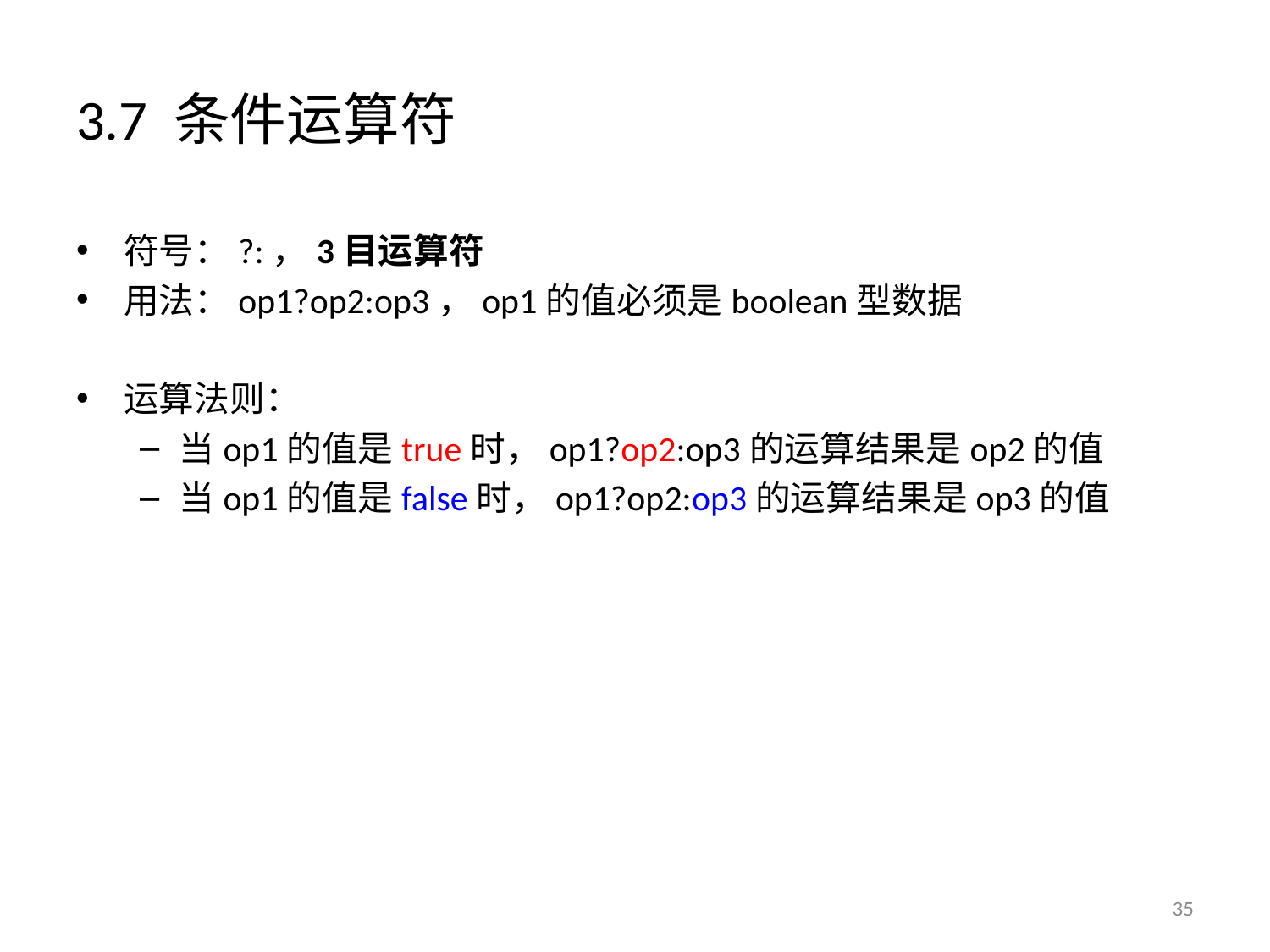

# 3.7 条件运算符
符号：?:，3目运算符
用法：op1?op2:op3，op1的值必须是boolean型数据

运算法则：
当op1的值是true时，op1?op2:op3的运算结果是op2的值
当op1的值是false时，op1?op2:op3的运算结果是op3的值

35